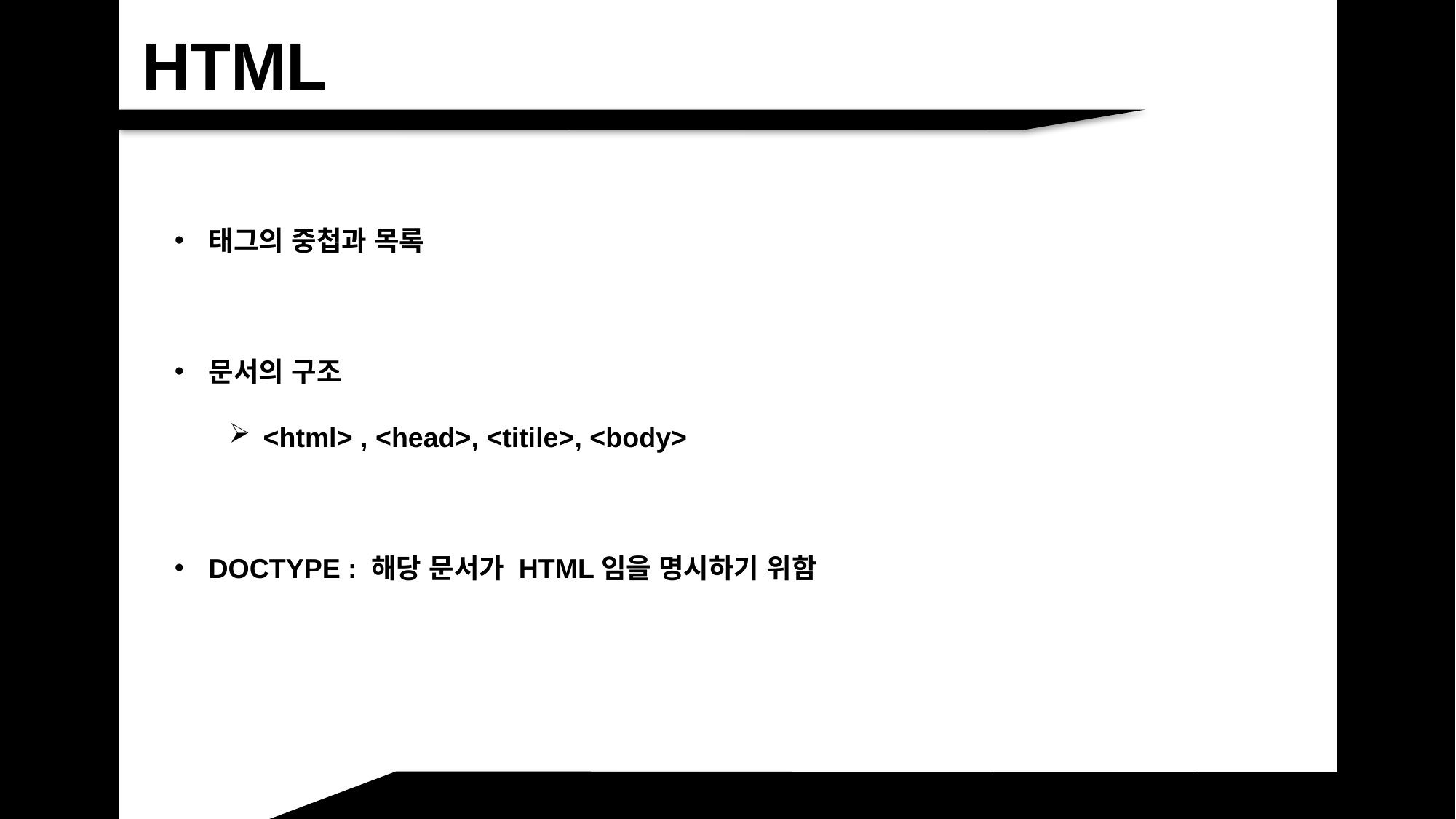

HTML

태그의 중첩과 목록

문서의 구조

<html> , <head>, <titile>, <body>

DOCTYPE : 해당 문서가 HTML임을 명시하기 위함